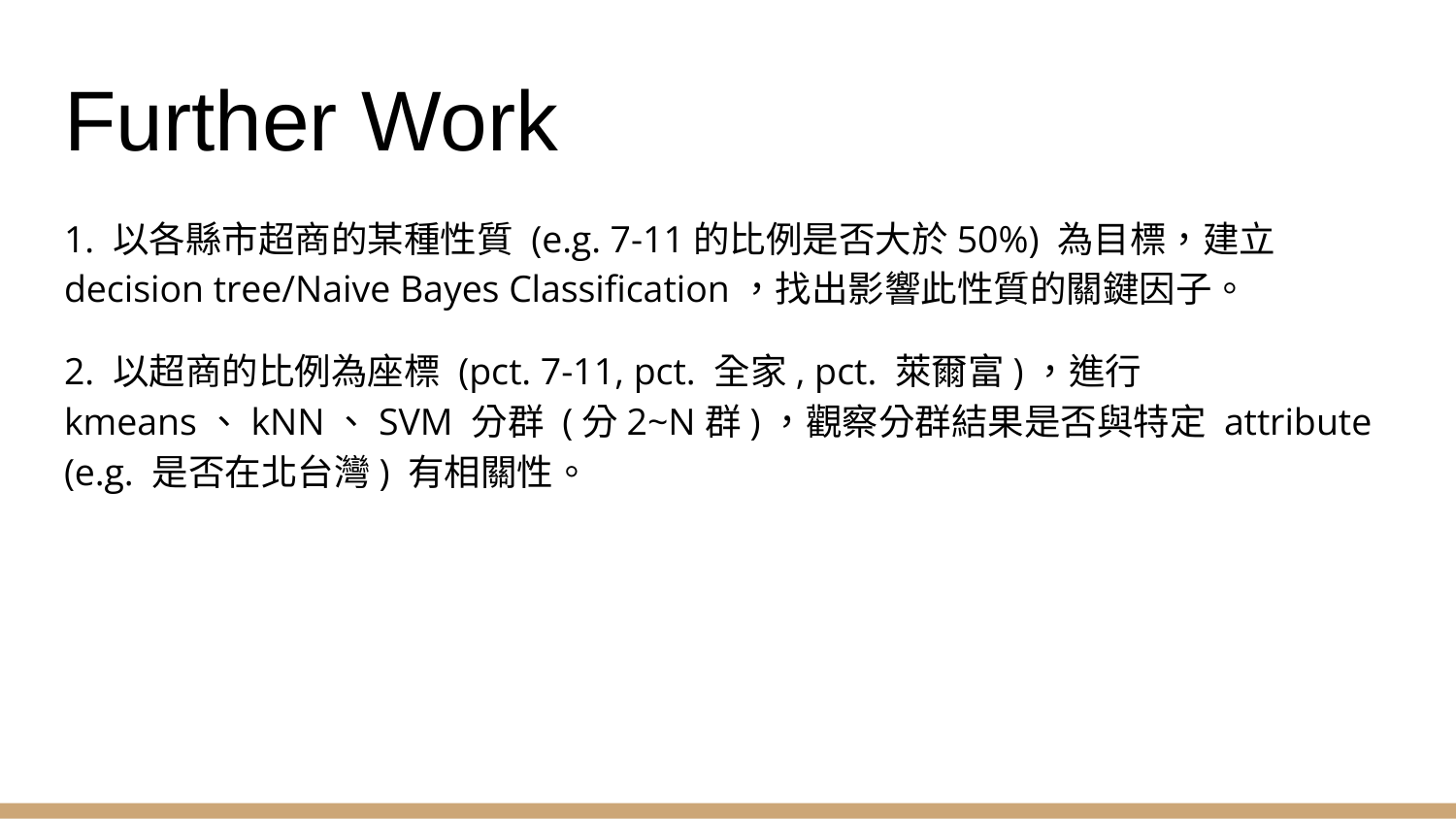

# Further Work
1. 以各縣市超商的某種性質 (e.g. 7-11的比例是否大於50%) 為目標，建立 decision tree/Naive Bayes Classification，找出影響此性質的關鍵因子。
2. 以超商的比例為座標 (pct. 7-11, pct. 全家, pct. 萊爾富)，進行 kmeans、kNN、SVM 分群 (分2~N群)，觀察分群結果是否與特定 attribute (e.g. 是否在北台灣) 有相關性。